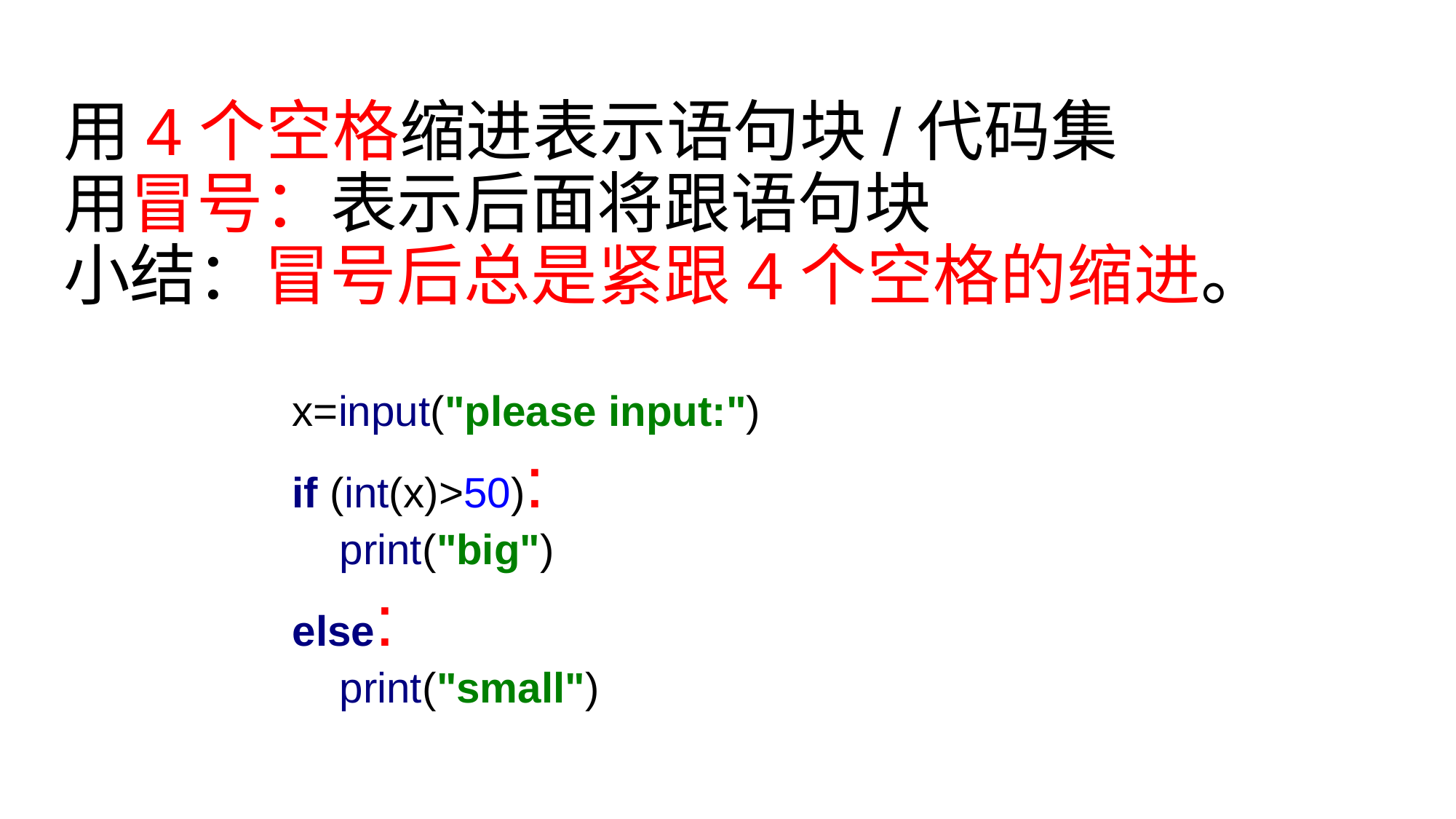

# 用4个空格缩进表示语句块/代码集 用冒号：表示后面将跟语句块 小结：冒号后总是紧跟4个空格的缩进。
x=input("please input:")
if (int(x)>50):
    print("big")
else:
    print("small")